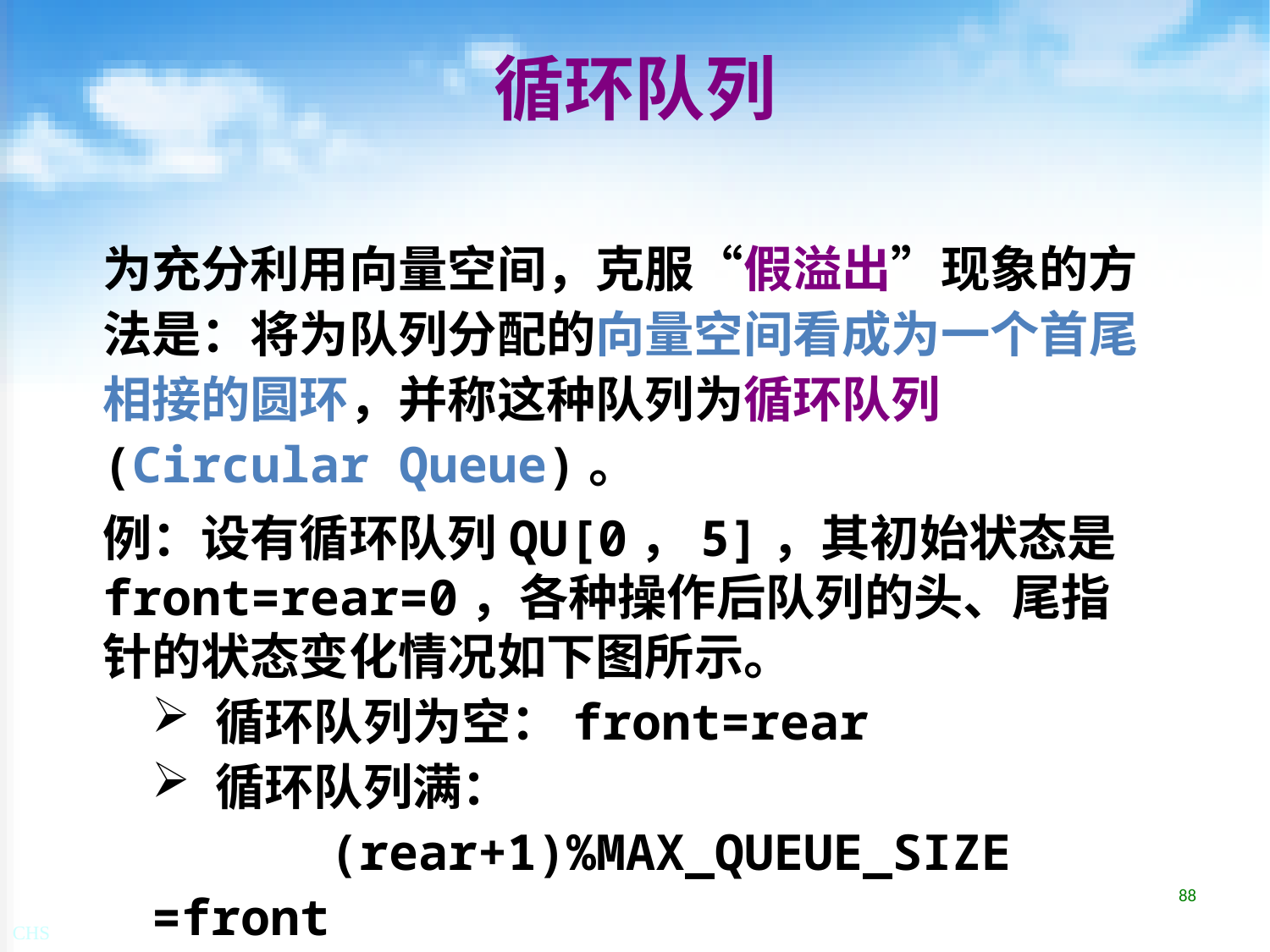

循环队列
为充分利用向量空间，克服“假溢出”现象的方法是：将为队列分配的向量空间看成为一个首尾相接的圆环，并称这种队列为循环队列(Circular Queue)。
例：设有循环队列QU[0，5]，其初始状态是front=rear=0，各种操作后队列的头、尾指针的状态变化情况如下图所示。
循环队列为空：front=rear
循环队列满：
      (rear+1)%MAX_QUEUE_SIZE =front
88